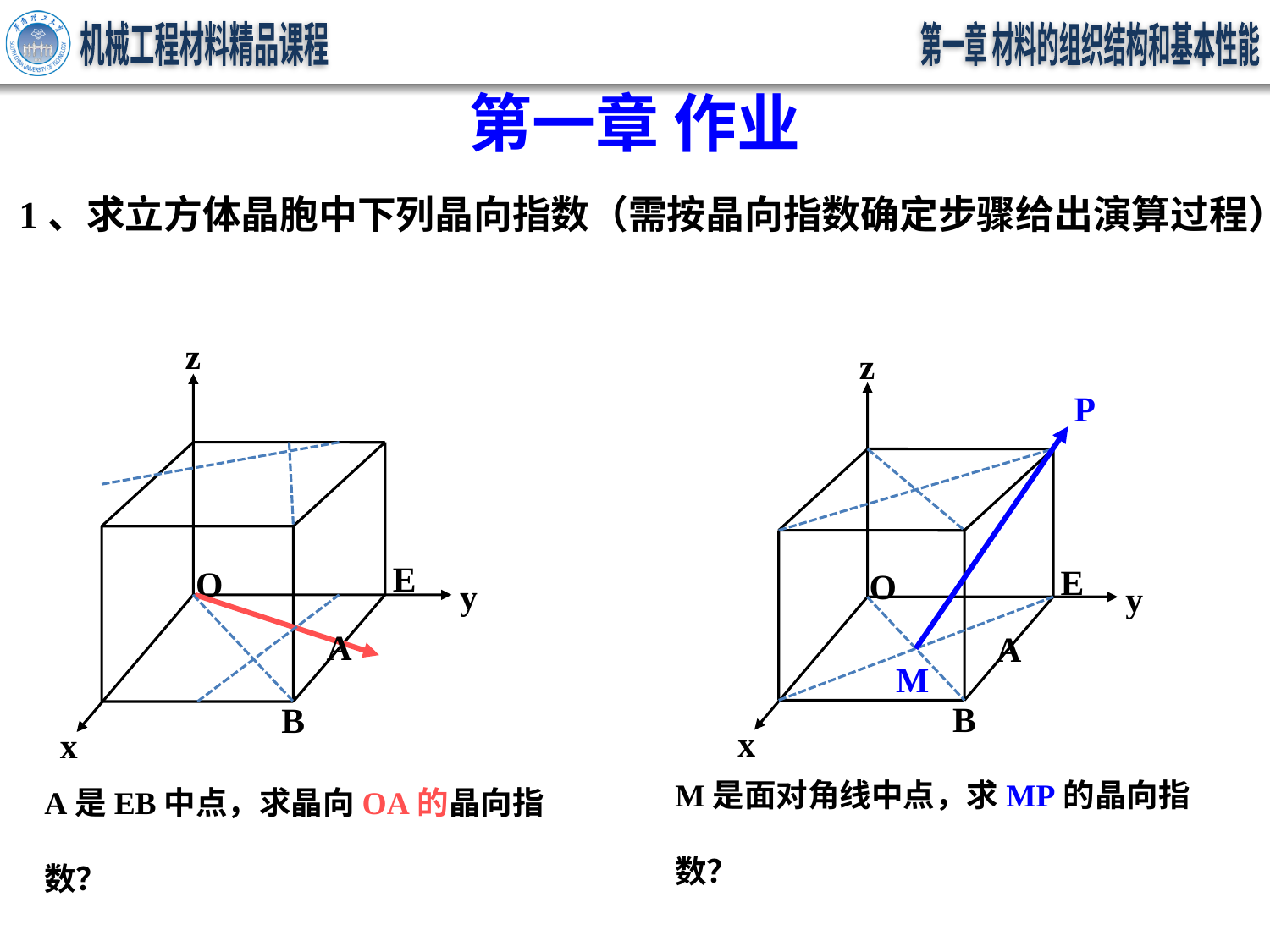

# 第一章 作业
1、求立方体晶胞中下列晶向指数（需按晶向指数确定步骤给出演算过程）
z

E
O
y

A
B

x
z

E
O
y

A
B

x
P
M
M是面对角线中点，求MP的晶向指数？
A是EB中点，求晶向OA的晶向指数？